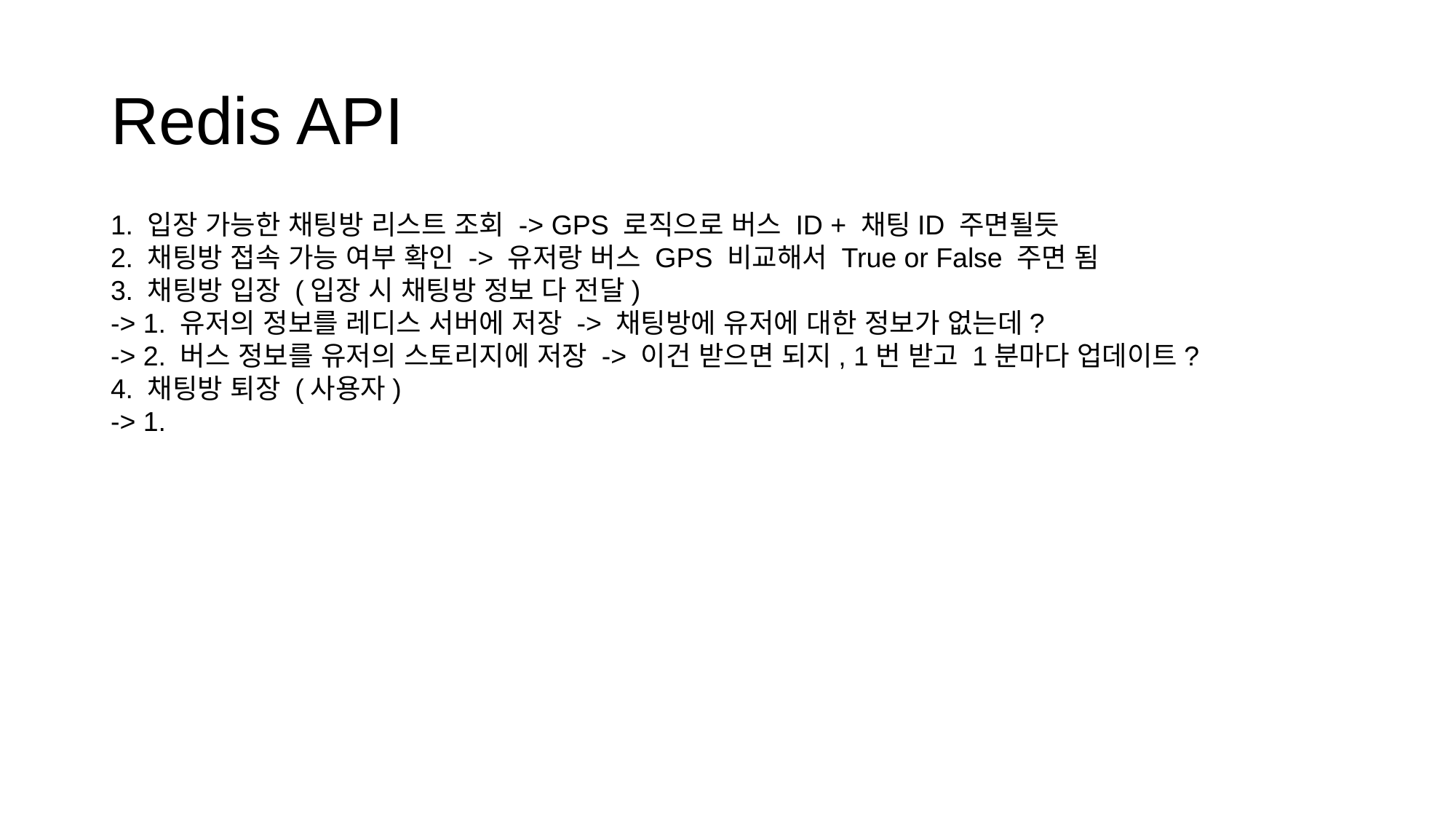

# Redis API
1. 입장 가능한 채팅방 리스트 조회 -> GPS 로직으로 버스 ID + 채팅ID 주면될듯
2. 채팅방 접속 가능 여부 확인 -> 유저랑 버스 GPS 비교해서 True or False 주면 됨
3. 채팅방 입장 (입장 시 채팅방 정보 다 전달)
-> 1. 유저의 정보를 레디스 서버에 저장 -> 채팅방에 유저에 대한 정보가 없는데?
-> 2. 버스 정보를 유저의 스토리지에 저장 -> 이건 받으면 되지, 1번 받고 1분마다 업데이트?
4. 채팅방 퇴장 (사용자)
-> 1.